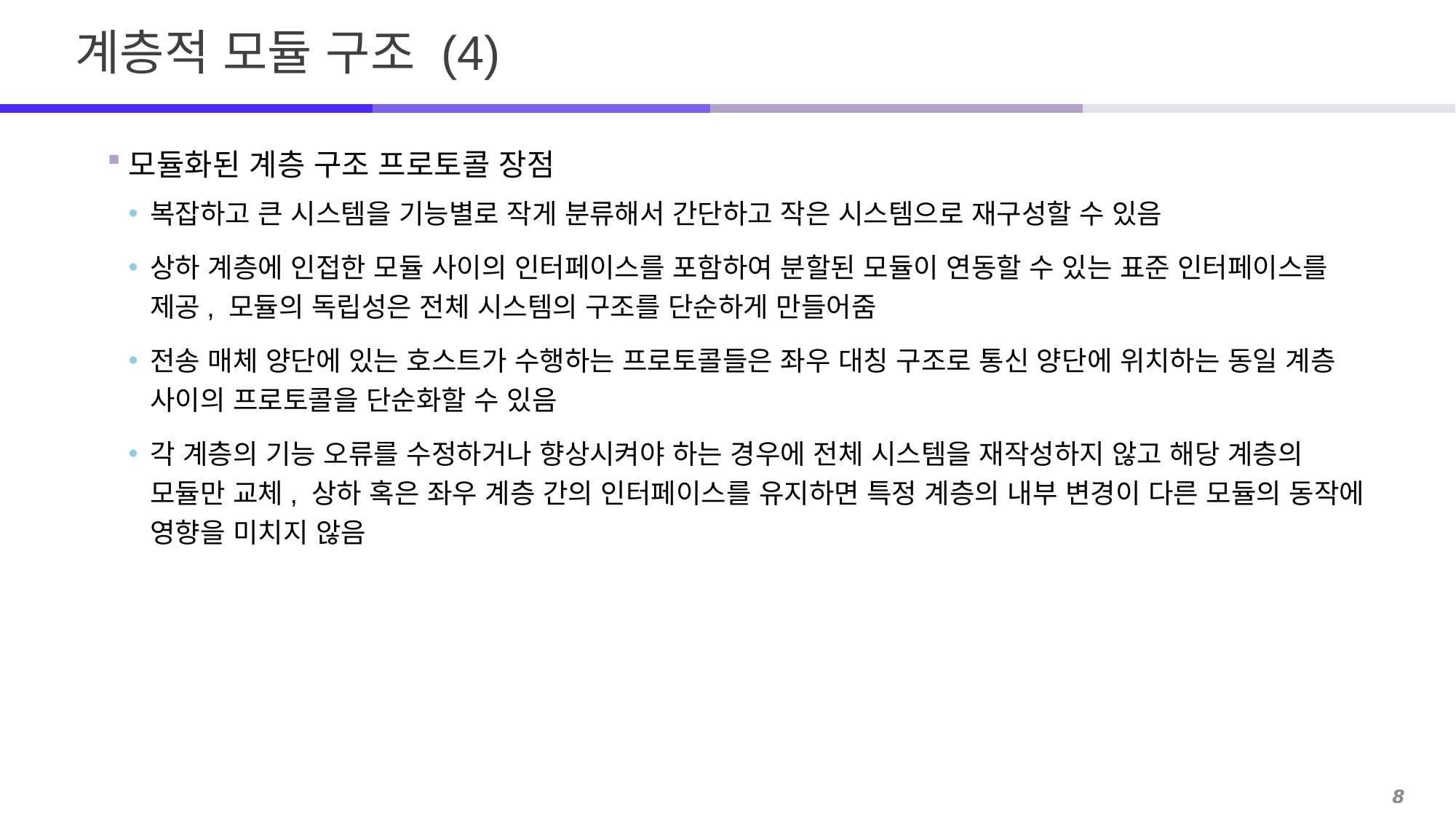

# 계층적 모듈 구조 (4)
모듈화된 계층 구조 프로토콜 장점
복잡하고 큰 시스템을 기능별로 작게 분류해서 간단하고 작은 시스템으로 재구성할 수 있음
상하 계층에 인접한 모듈 사이의 인터페이스를 포함하여 분할된 모듈이 연동할 수 있는 표준 인터페이스를 제공, 모듈의 독립성은 전체 시스템의 구조를 단순하게 만들어줌
전송 매체 양단에 있는 호스트가 수행하는 프로토콜들은 좌우 대칭 구조로 통신 양단에 위치하는 동일 계층 사이의 프로토콜을 단순화할 수 있음
각 계층의 기능 오류를 수정하거나 향상시켜야 하는 경우에 전체 시스템을 재작성하지 않고 해당 계층의 모듈만 교체, 상하 혹은 좌우 계층 간의 인터페이스를 유지하면 특정 계층의 내부 변경이 다른 모듈의 동작에 영향을 미치지 않음